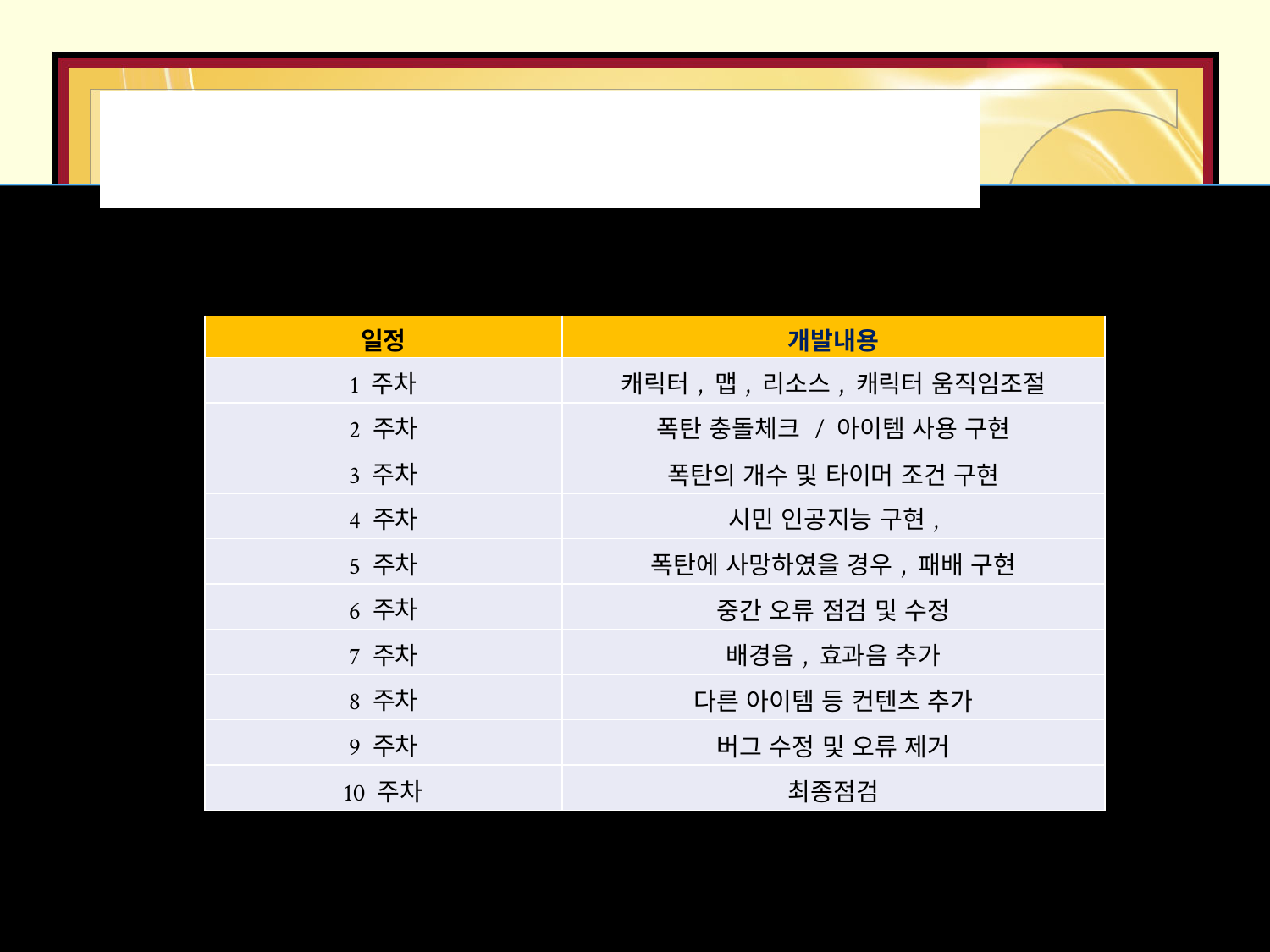

# 개발 일정
| 일정 | 개발내용 |
| --- | --- |
| 1 주차 | 캐릭터, 맵, 리소스, 캐릭터 움직임조절 |
| 2 주차 | 폭탄 충돌체크 / 아이템 사용 구현 |
| 3 주차 | 폭탄의 개수 및 타이머 조건 구현 |
| 4 주차 | 시민 인공지능 구현, |
| 5 주차 | 폭탄에 사망하였을 경우, 패배 구현 |
| 6 주차 | 중간 오류 점검 및 수정 |
| 7 주차 | 배경음, 효과음 추가 |
| 8 주차 | 다른 아이템 등 컨텐츠 추가 |
| 9 주차 | 버그 수정 및 오류 제거 |
| 10 주차 | 최종점검 |